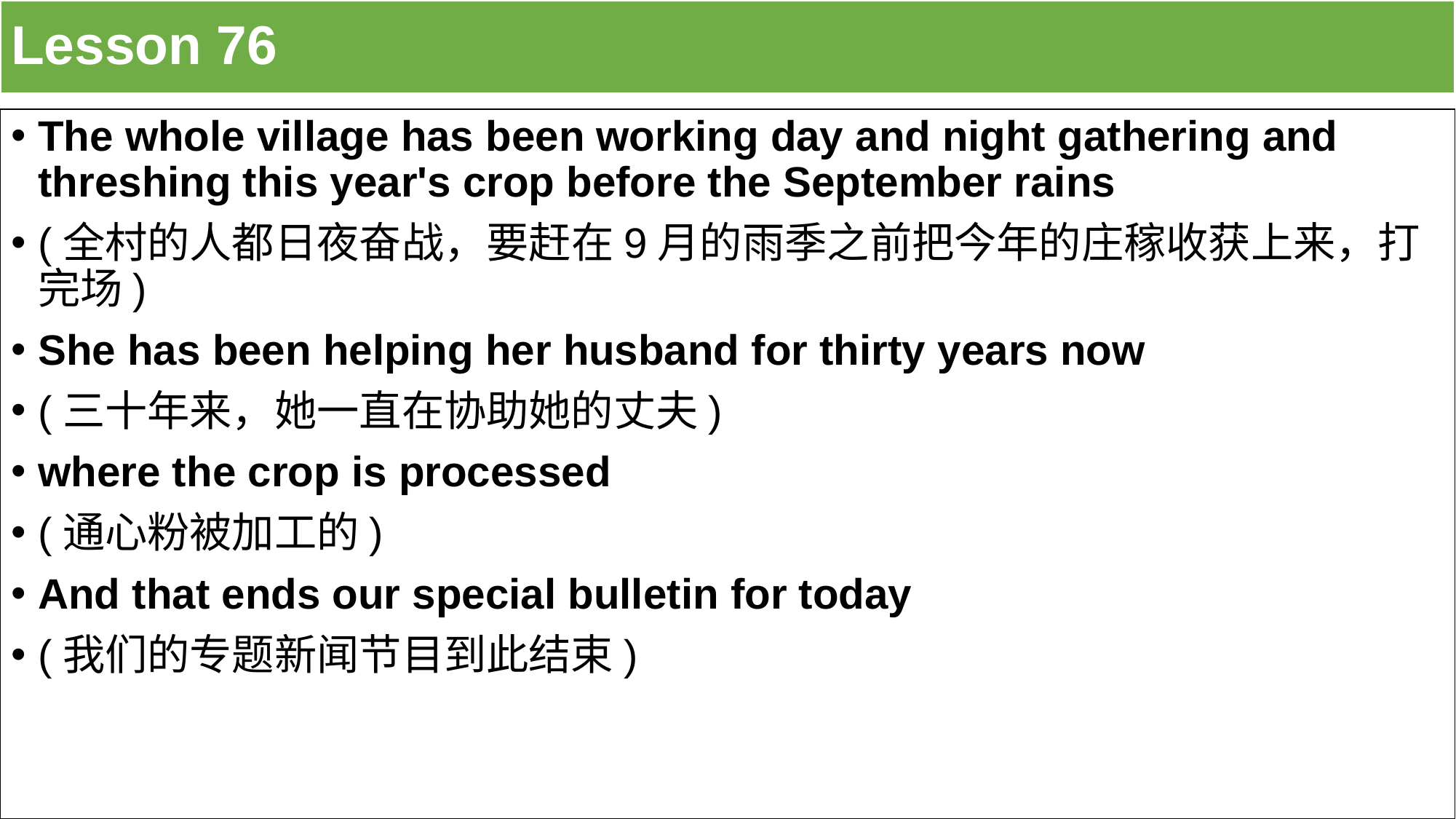

# Lesson 76
The whole village has been working day and night gathering and threshing this year's crop before the September rains
(全村的人都日夜奋战，要赶在9月的雨季之前把今年的庄稼收获上来，打完场)
She has been helping her husband for thirty years now
(三十年来，她一直在协助她的丈夫)
where the crop is processed
(通心粉被加工的)
And that ends our special bulletin for today
(我们的专题新闻节目到此结束)